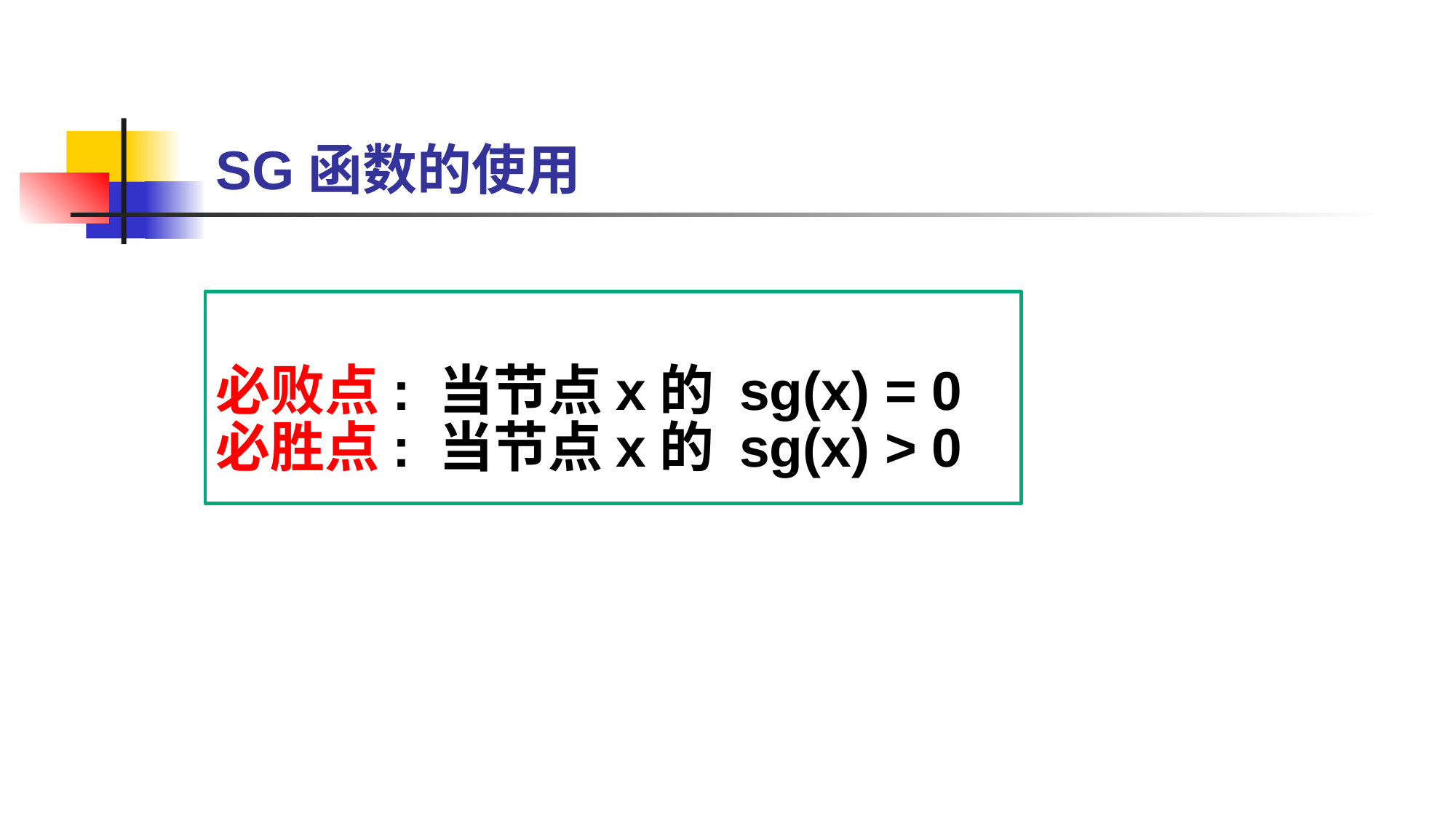

# SG函数的使用

必败点: 当节点x的 sg(x) = 0
必胜点: 当节点x的 sg(x) > 0

24